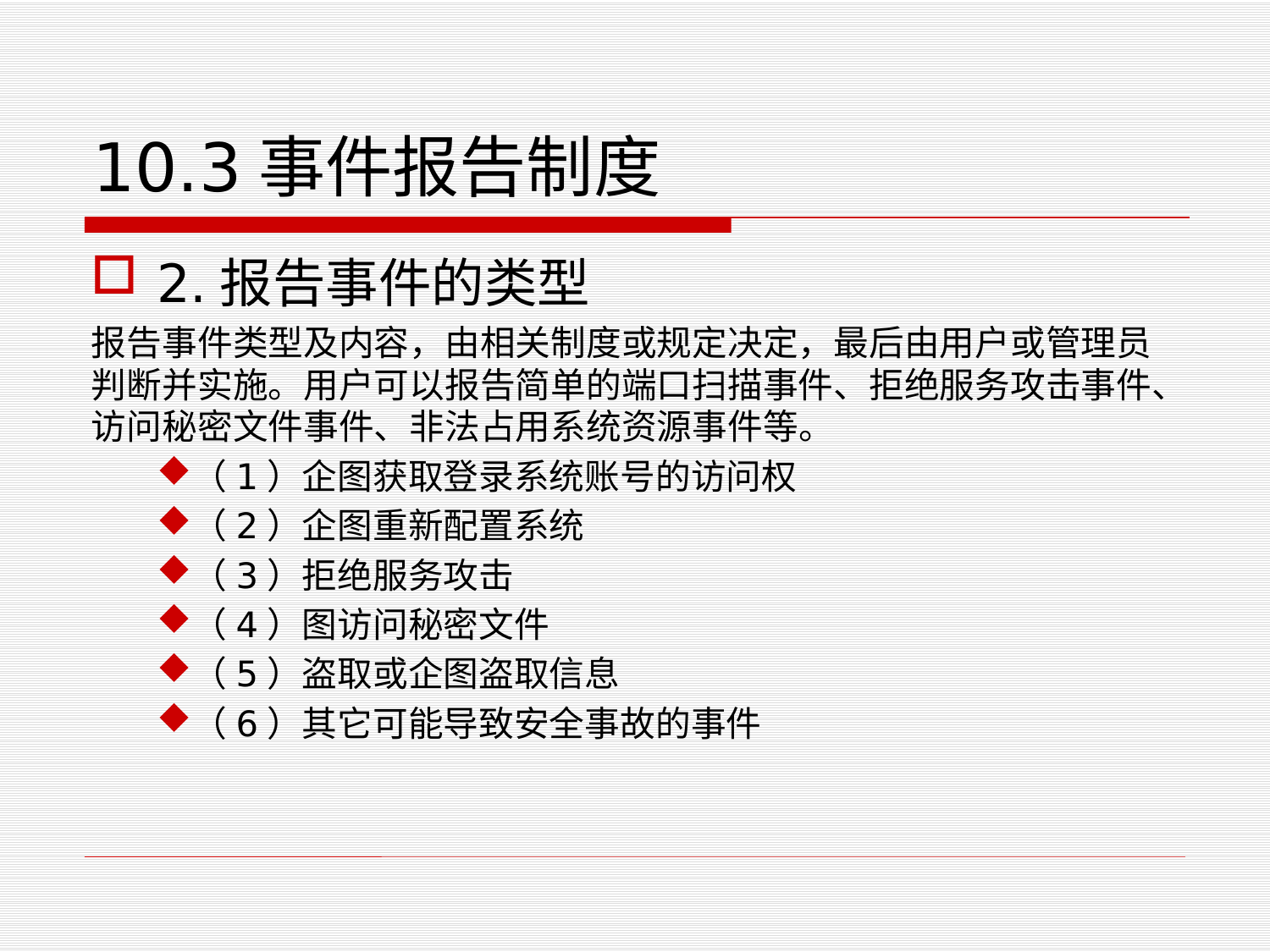

# 10.3事件报告制度
2.报告事件的类型
报告事件类型及内容，由相关制度或规定决定，最后由用户或管理员判断并实施。用户可以报告简单的端口扫描事件、拒绝服务攻击事件、访问秘密文件事件、非法占用系统资源事件等。
（1）企图获取登录系统账号的访问权
（2）企图重新配置系统
（3）拒绝服务攻击
（4）图访问秘密文件
（5）盗取或企图盗取信息
（6）其它可能导致安全事故的事件